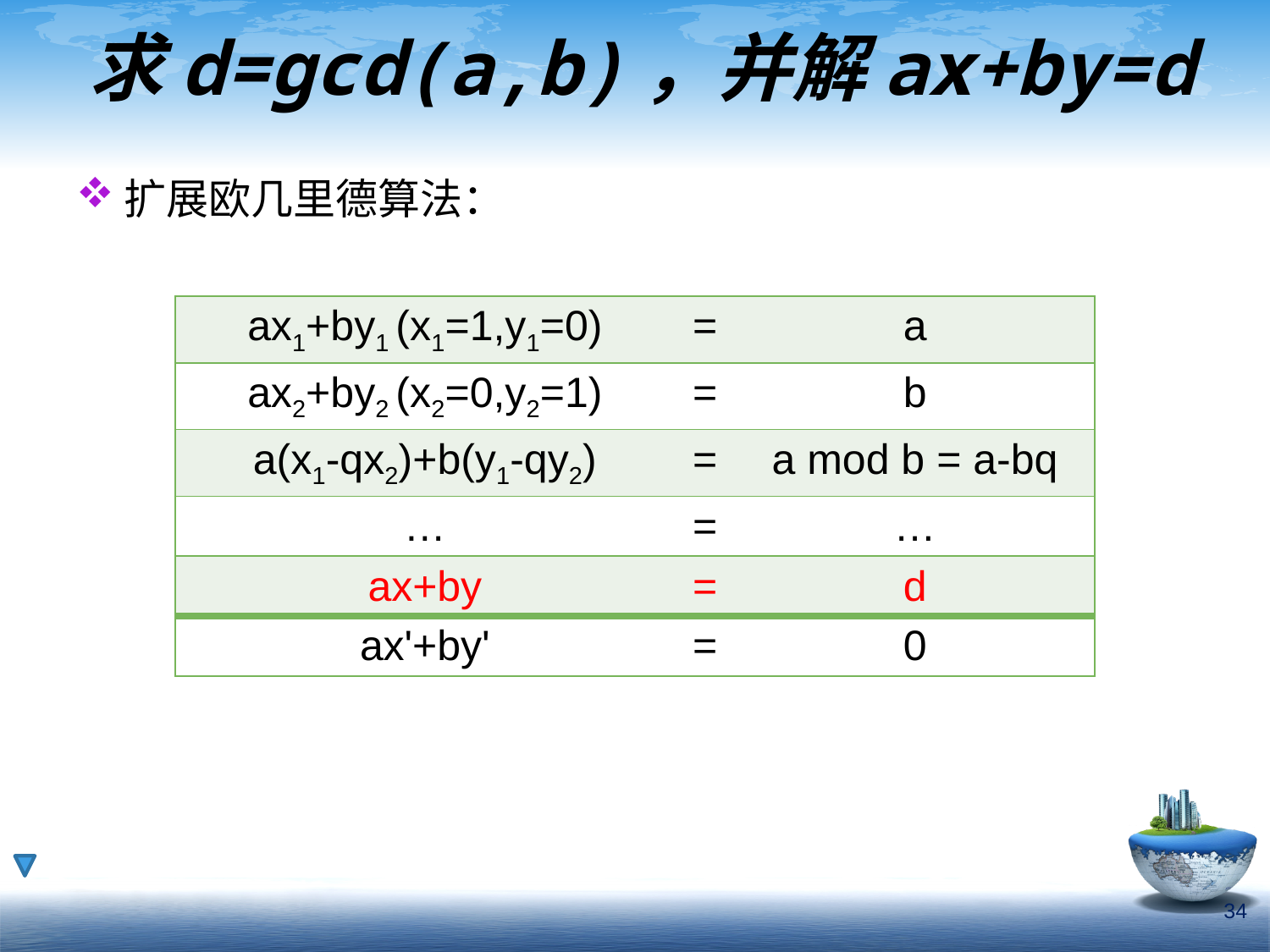

# 求d=gcd(a,b)，并解ax+by=d
扩展欧几里德算法：

| ax1+by1 (x1=1,y1=0) | = | a |
| --- | --- | --- |
| ax2+by2 (x2=0,y2=1) | = | b |
| a(x1-qx2)+b(y1-qy2) | = | a mod b = a-bq |
| … | = | … |
| ax+by | = | d |
| ax'+by' | = | 0 |

34